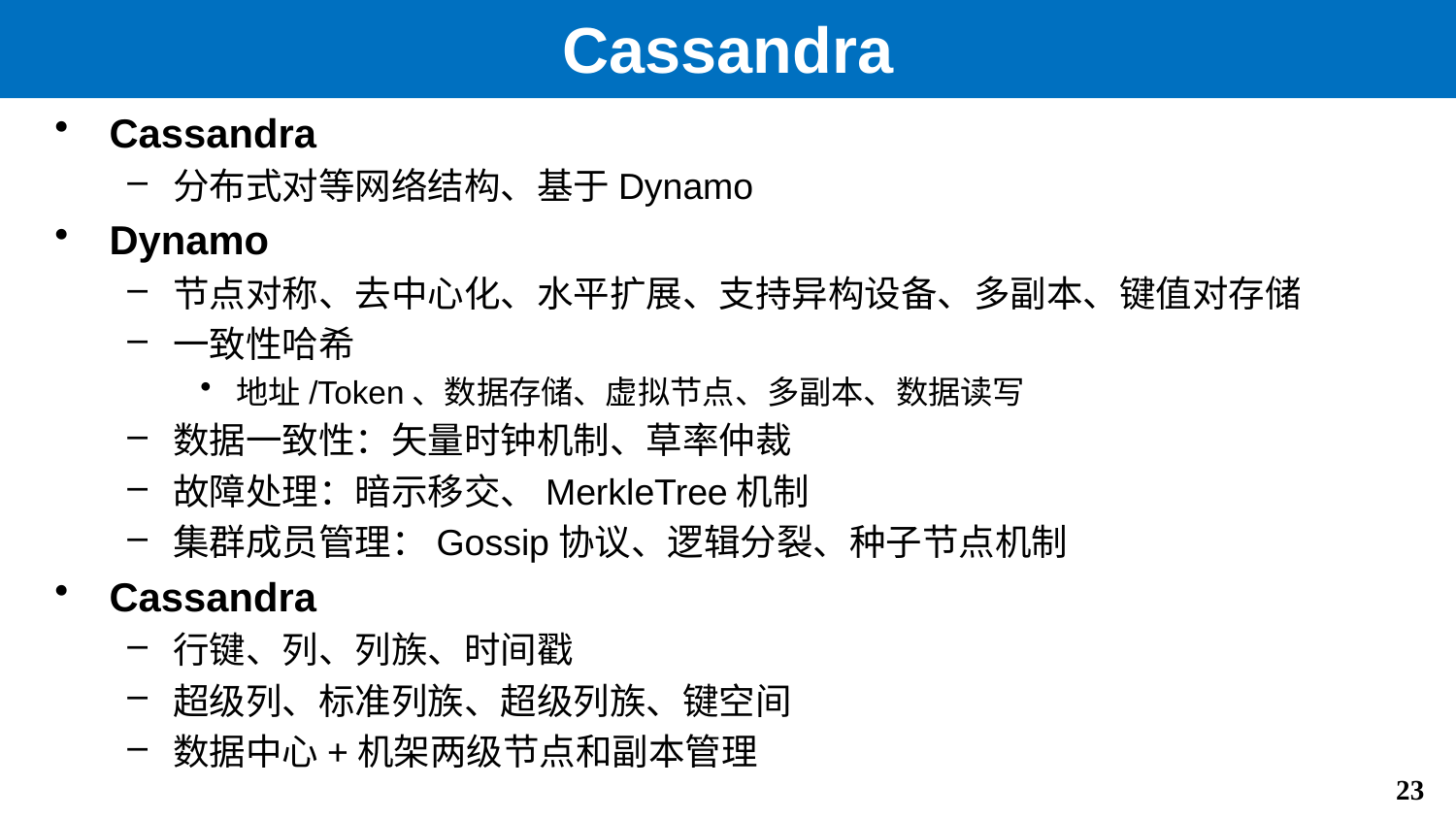

# Cassandra
Cassandra
分布式对等网络结构、基于Dynamo
Dynamo
节点对称、去中心化、水平扩展、支持异构设备、多副本、键值对存储
一致性哈希
地址/Token、数据存储、虚拟节点、多副本、数据读写
数据一致性：矢量时钟机制、草率仲裁
故障处理：暗示移交、MerkleTree机制
集群成员管理：Gossip协议、逻辑分裂、种子节点机制
Cassandra
行键、列、列族、时间戳
超级列、标准列族、超级列族、键空间
数据中心+机架两级节点和副本管理